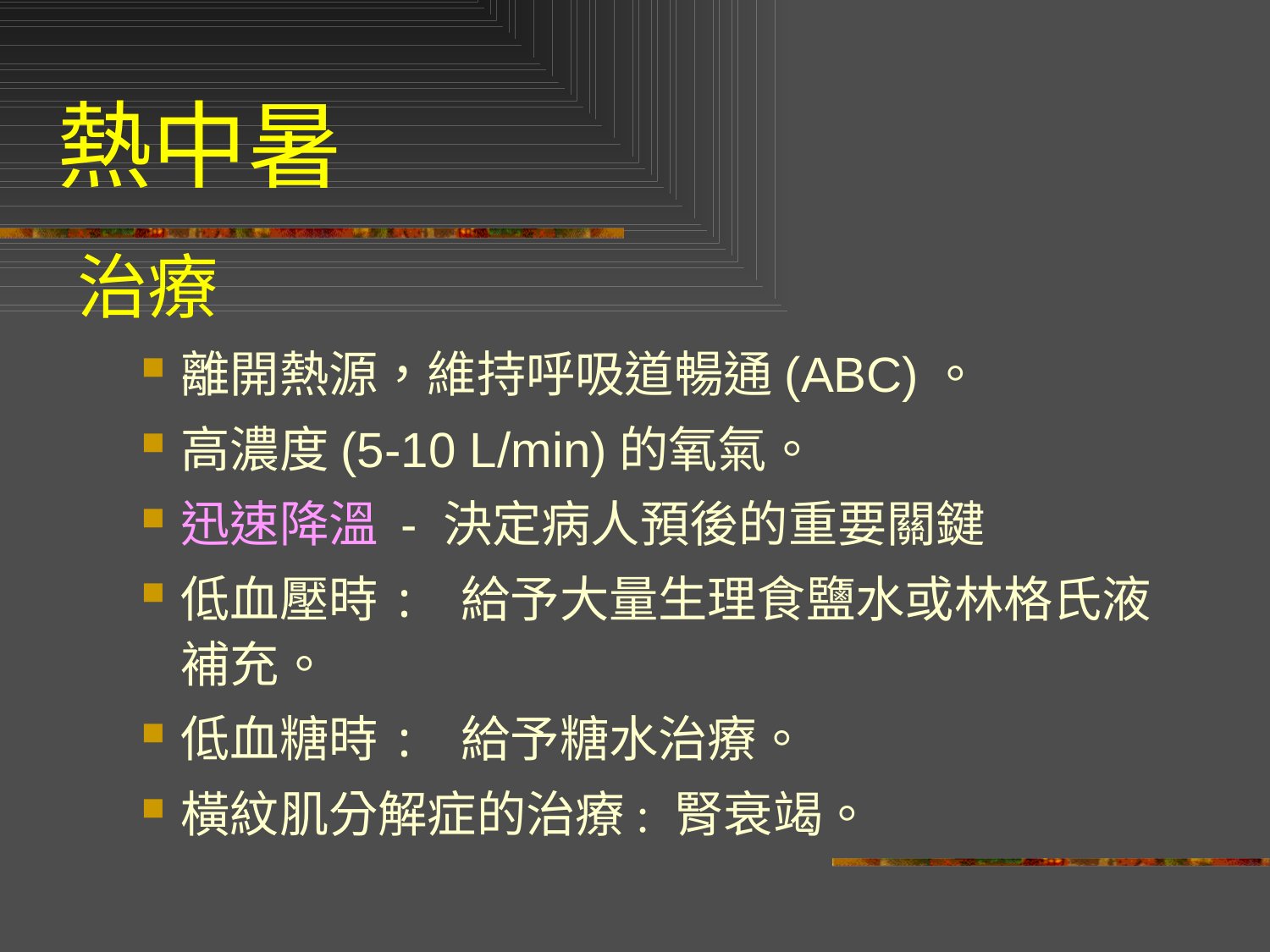

# 熱中暑
治療
離開熱源，維持呼吸道暢通(ABC)。
高濃度(5-10 L/min)的氧氣。
迅速降溫 - 決定病人預後的重要關鍵
低血壓時: 給予大量生理食鹽水或林格氏液補充。
低血糖時: 給予糖水治療。
橫紋肌分解症的治療: 腎衰竭。